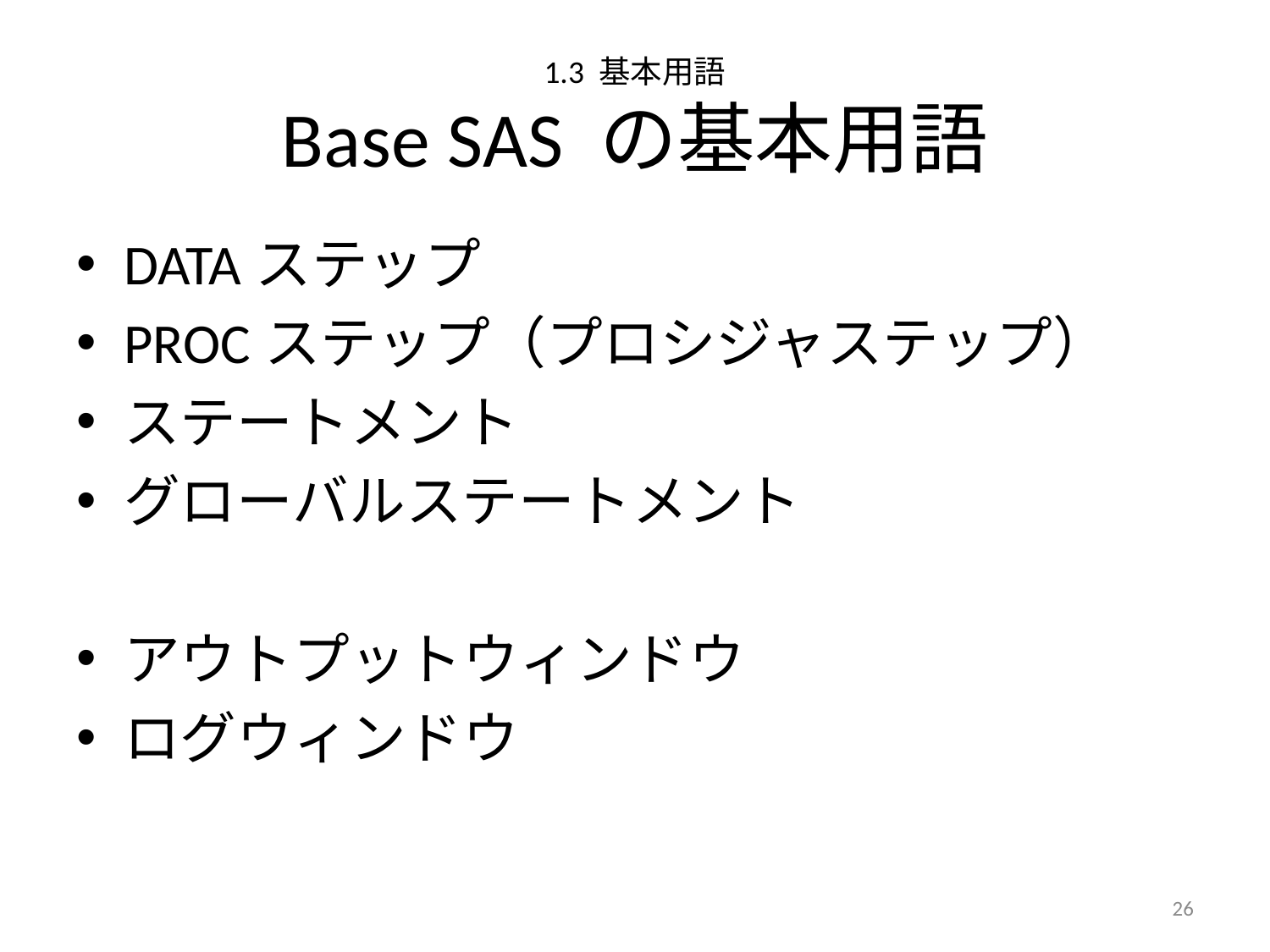

# 1.3 基本用語 Base SAS の基本用語
DATAステップ
PROCステップ（プロシジャステップ）
ステートメント
グローバルステートメント

アウトプットウィンドウ
ログウィンドウ
26